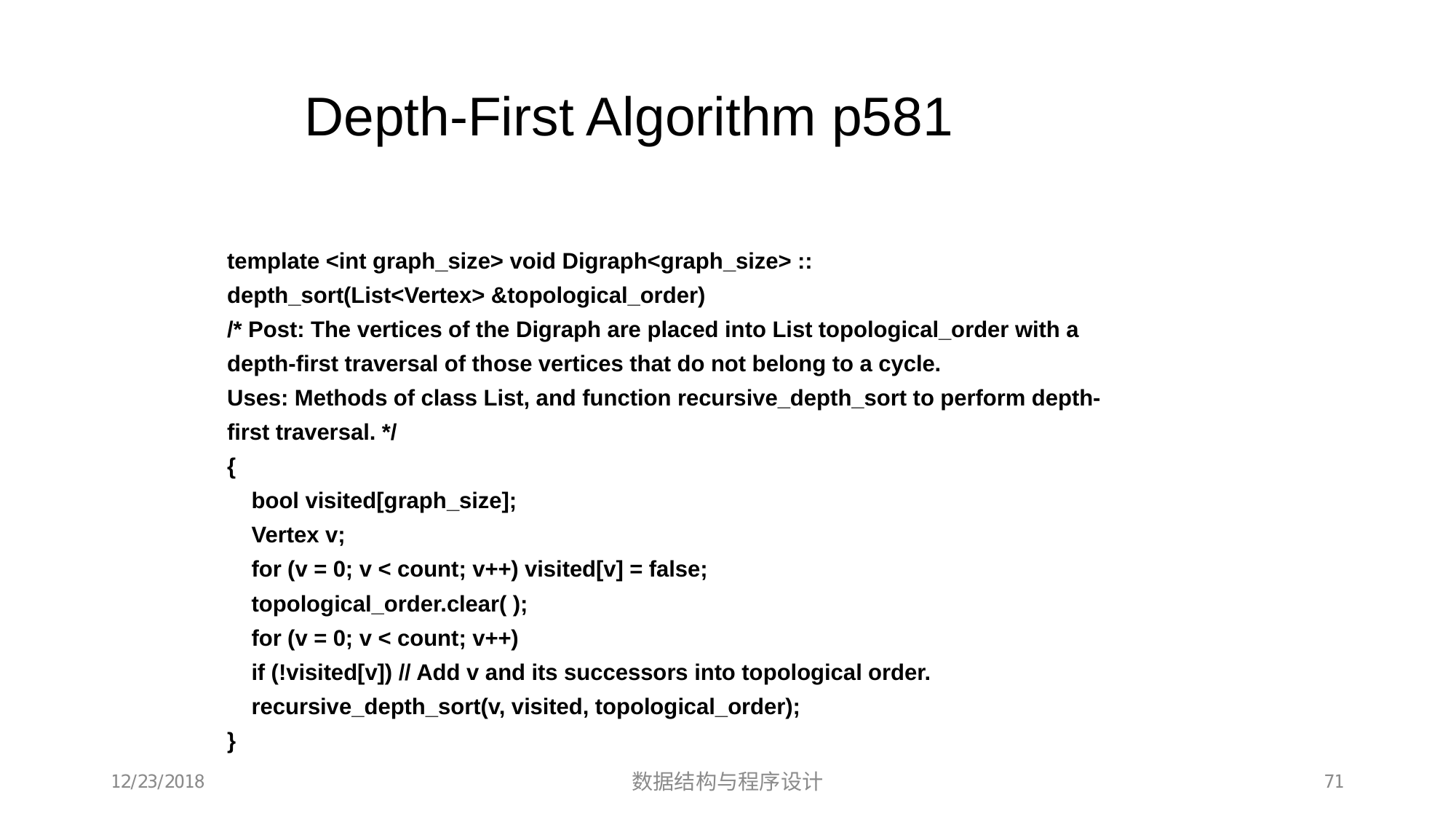

# Depth-First Algorithm p581
template <int graph_size> void Digraph<graph_size> ::
depth_sort(List<Vertex> &topological_order)
/* Post: The vertices of the Digraph are placed into List topological_order with a
depth-first traversal of those vertices that do not belong to a cycle.
Uses: Methods of class List, and function recursive_depth_sort to perform depth-
first traversal. */
{
	bool visited[graph_size];
	Vertex v;
	for (v = 0; v < count; v++) visited[v] = false;
	topological_order.clear( );
	for (v = 0; v < count; v++)
		if (!visited[v]) // Add v and its successors into topological order.
		recursive_depth_sort(v, visited, topological_order);
}
12/23/2018
数据结构与程序设计
71